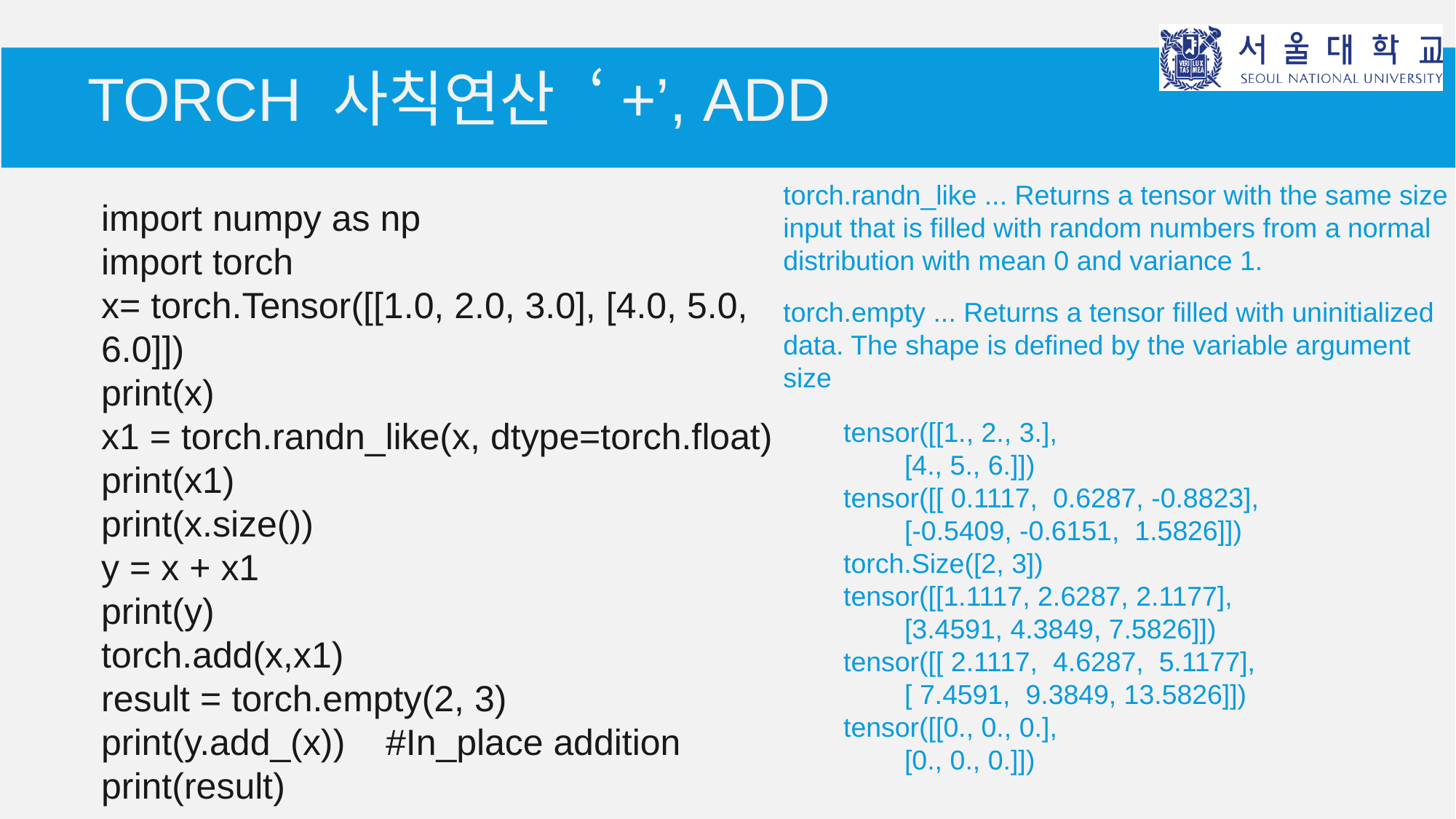

# Torch 사칙연산  ‘+’, add
torch.randn_like ... Returns a tensor with the same size as input that is filled with random numbers from a normal distribution with mean 0 and variance 1.
import numpy as np
import torch
x= torch.Tensor([[1.0, 2.0, 3.0], [4.0, 5.0, 6.0]])
print(x)
x1 = torch.randn_like(x, dtype=torch.float)
print(x1)
print(x.size())
y = x + x1
print(y)
torch.add(x,x1)
result = torch.empty(2, 3)
print(y.add_(x))    #In_place addition
print(result)
torch.empty ... Returns a tensor filled with uninitialized
data. The shape is defined by the variable argument size
tensor([[1., 2., 3.],
        [4., 5., 6.]])
tensor([[ 0.1117,  0.6287, -0.8823],
        [-0.5409, -0.6151,  1.5826]])
torch.Size([2, 3])
tensor([[1.1117, 2.6287, 2.1177],
        [3.4591, 4.3849, 7.5826]])
tensor([[ 2.1117,  4.6287,  5.1177],
        [ 7.4591,  9.3849, 13.5826]])
tensor([[0., 0., 0.],
        [0., 0., 0.]])